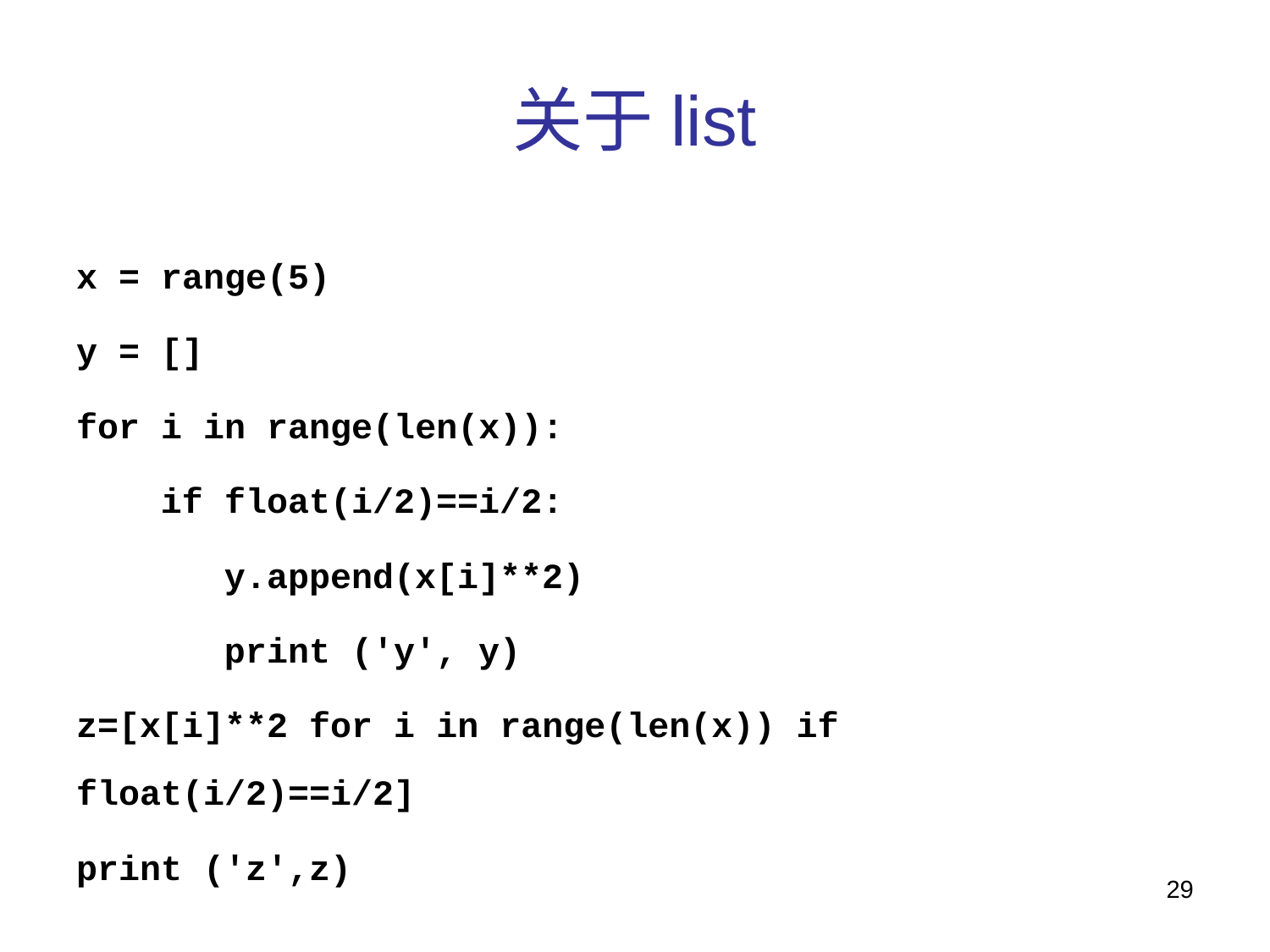

# 关于list
x = range(5)
y = []
for i in range(len(x)):
    if float(i/2)==i/2:
       y.append(x[i]**2)
       print ('y', y)
z=[x[i]**2 for i in range(len(x)) if float(i/2)==i/2]
print ('z',z)
29